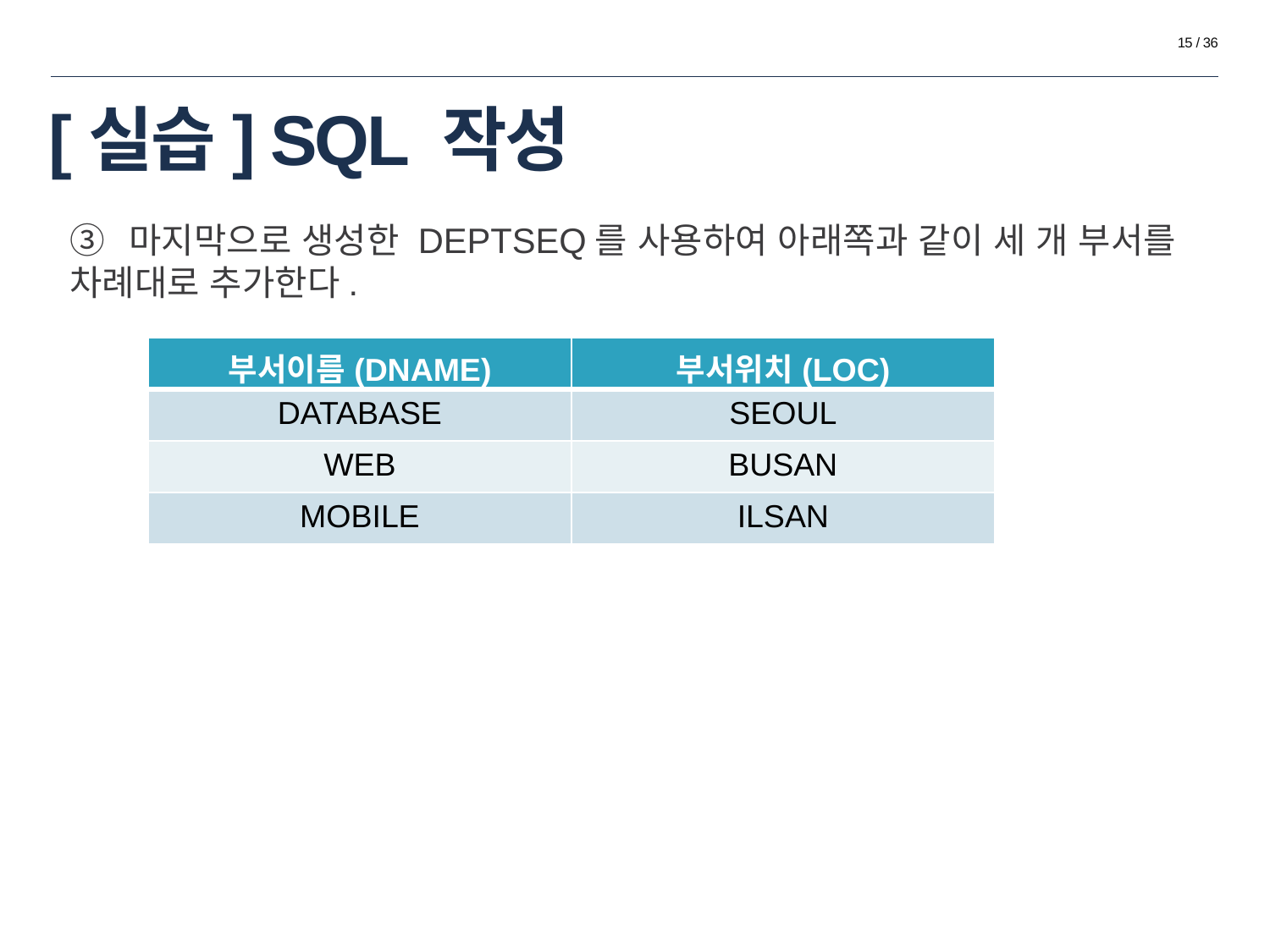

15 / 36
# [실습] SQL 작성

③  마지막으로 생성한 DEPTSEQ를 사용하여 아래쪽과 같이 세 개 부서를 차례대로 추가한다.

| 부서이름(DNAME) | 부서위치(LOC) |
| --- | --- |
| DATABASE | SEOUL |
| WEB | BUSAN |
| MOBILE | ILSAN |